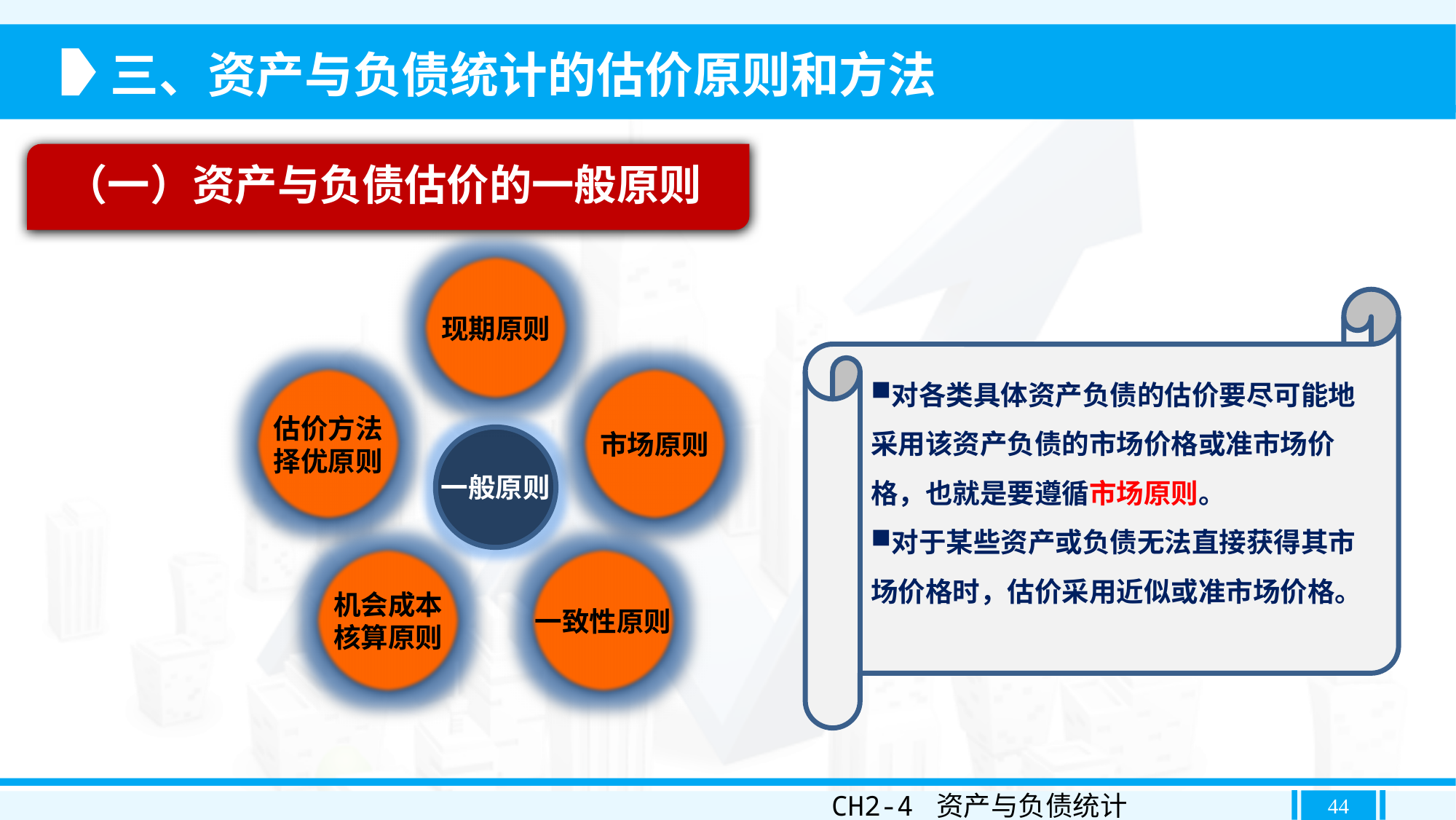

三、资产与负债统计的估价原则和方法

（一）资产与负债估价的一般原则
现期原则
对各类具体资产负债的估价要尽可能地采用该资产负债的市场价格或准市场价格，也就是要遵循市场原则。
对于某些资产或负债无法直接获得其市场价格时，估价采用近似或准市场价格。
估价方法
择优原则
市场原则
一般原则
机会成本
核算原则
一致性原则
CH2-4 资产与负债统计
44